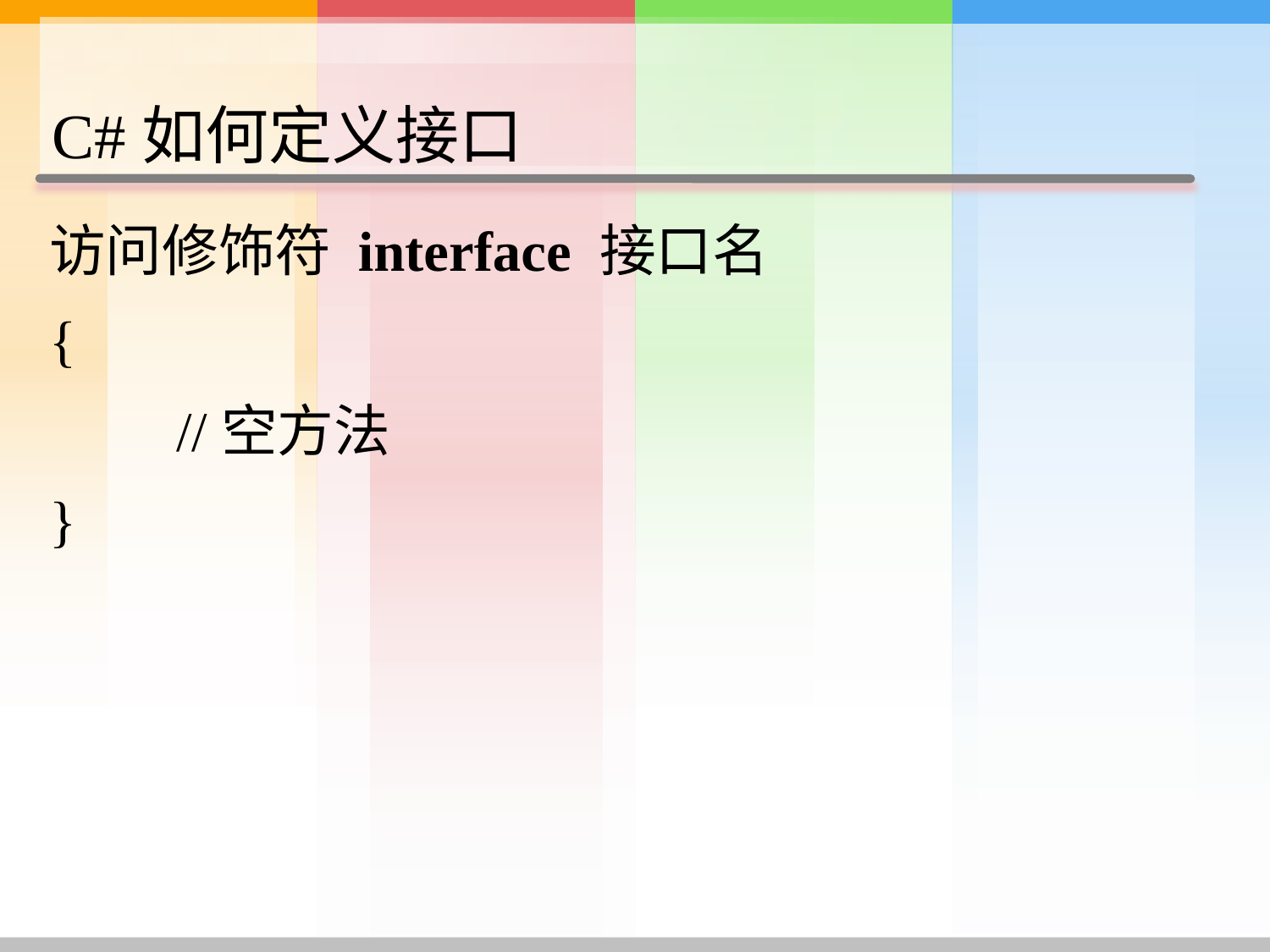

C#如何定义接口
访问修饰符 interface 接口名
{
	//空方法
}